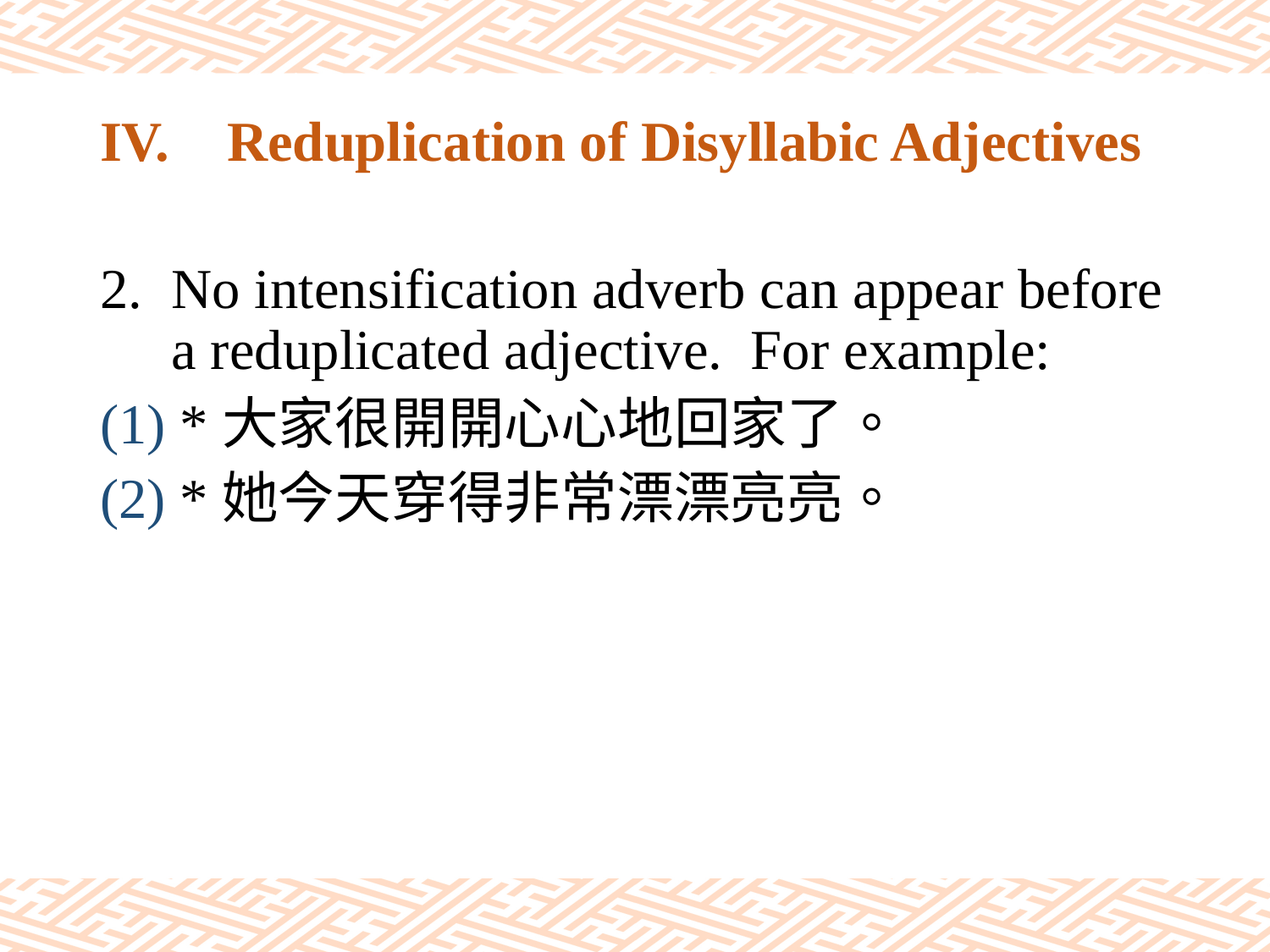

# IV.	Reduplication of Disyllabic Adjectives
No intensification adverb can appear before a reduplicated adjective.  For example:
(1) *大家很開開心心地回家了。
(2) *她今天穿得非常漂漂亮亮。